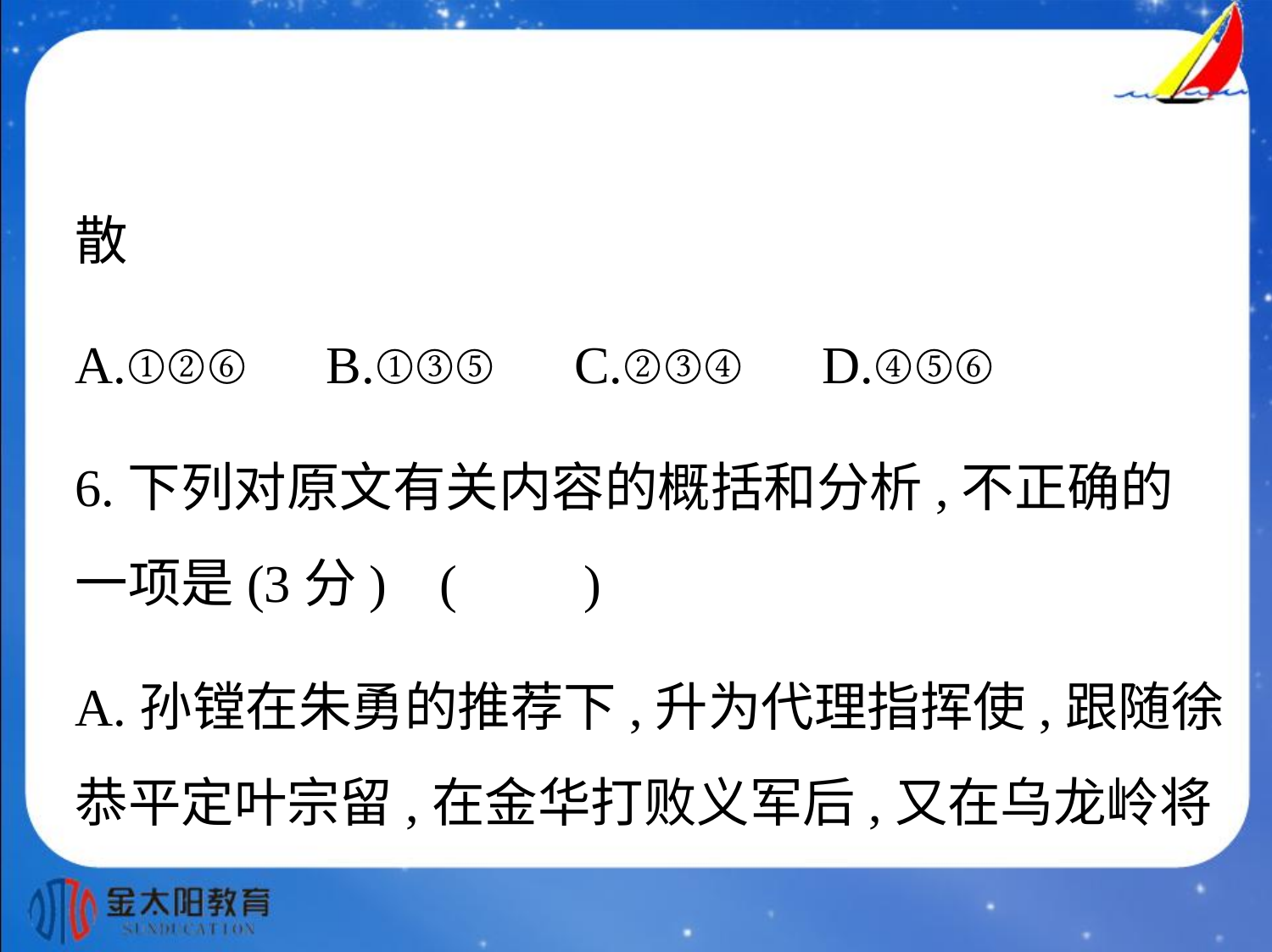

散
A.①②⑥　B.①③⑤　C.②③④　D.④⑤⑥
6.下列对原文有关内容的概括和分析,不正确的
一项是(3分) (　    )
A.孙镗在朱勇的推荐下,升为代理指挥使,跟随徐
恭平定叶宗留,在金华打败义军后,又在乌龙岭将